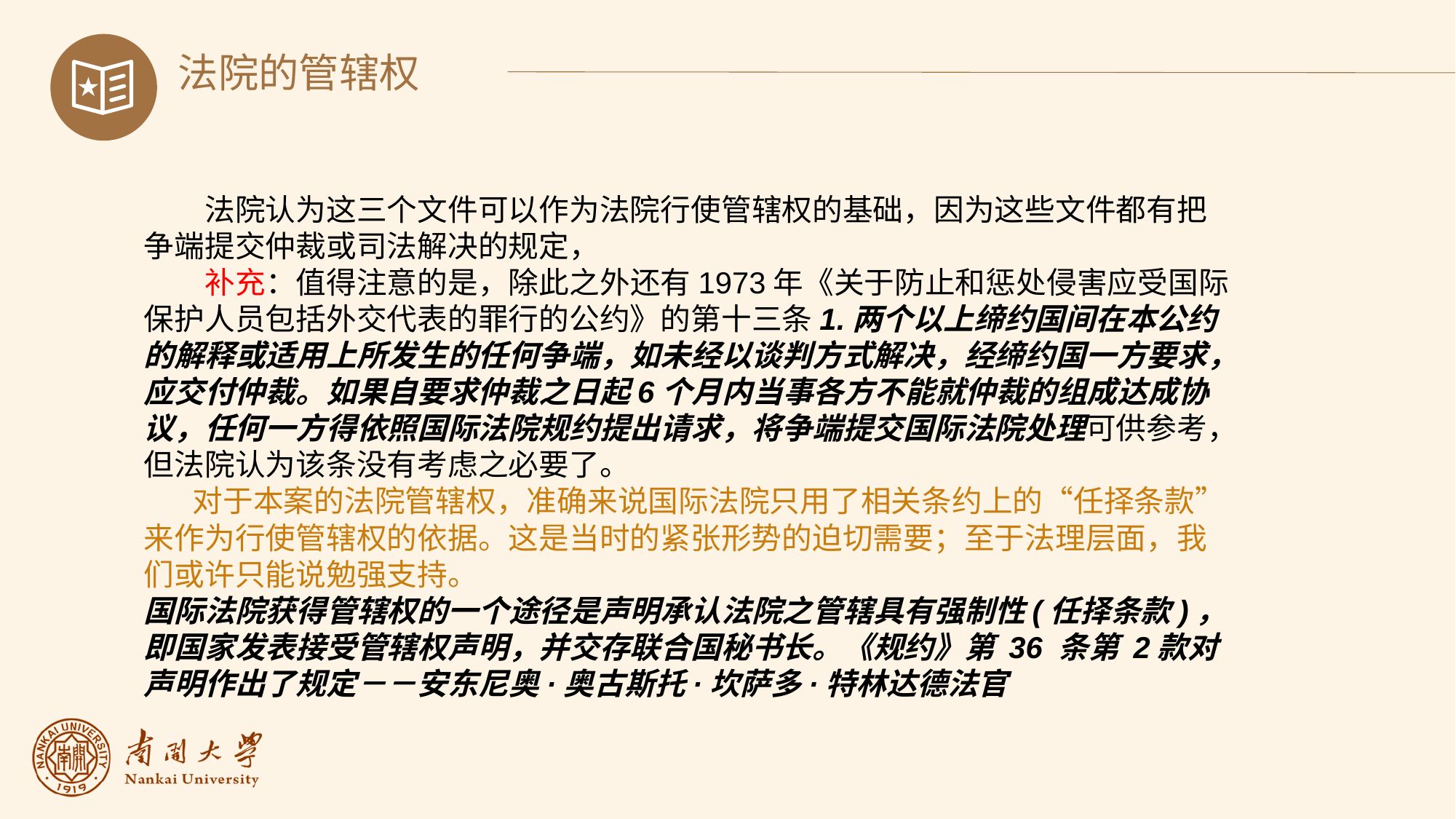

法院的管辖权

　　法院认为这三个文件可以作为法院行使管辖权的基础，因为这些文件都有把争端提交仲裁或司法解决的规定，
　　补充：值得注意的是，除此之外还有1973年《关于防止和惩处侵害应受国际保护人员包括外交代表的罪行的公约》的第十三条1.两个以上缔约国间在本公约的解释或适用上所发生的任何争端，如未经以谈判方式解决，经缔约国一方要求，应交付仲裁。如果自要求仲裁之日起6个月内当事各方不能就仲裁的组成达成协议，任何一方得依照国际法院规约提出请求，将争端提交国际法院处理可供参考，但法院认为该条没有考虑之必要了。
　　对于本案的法院管辖权，准确来说国际法院只用了相关条约上的“任择条款”来作为行使管辖权的依据。这是当时的紧张形势的迫切需要；至于法理层面，我们或许只能说勉强支持。
国际法院获得管辖权的一个途径是声明承认法院之管辖具有强制性(任择条款)，即国家发表接受管辖权声明，并交存联合国秘书长。《规约》第 36 条第 2款对声明作出了规定－－安东尼奥·奥古斯托·坎萨多·特林达德法官